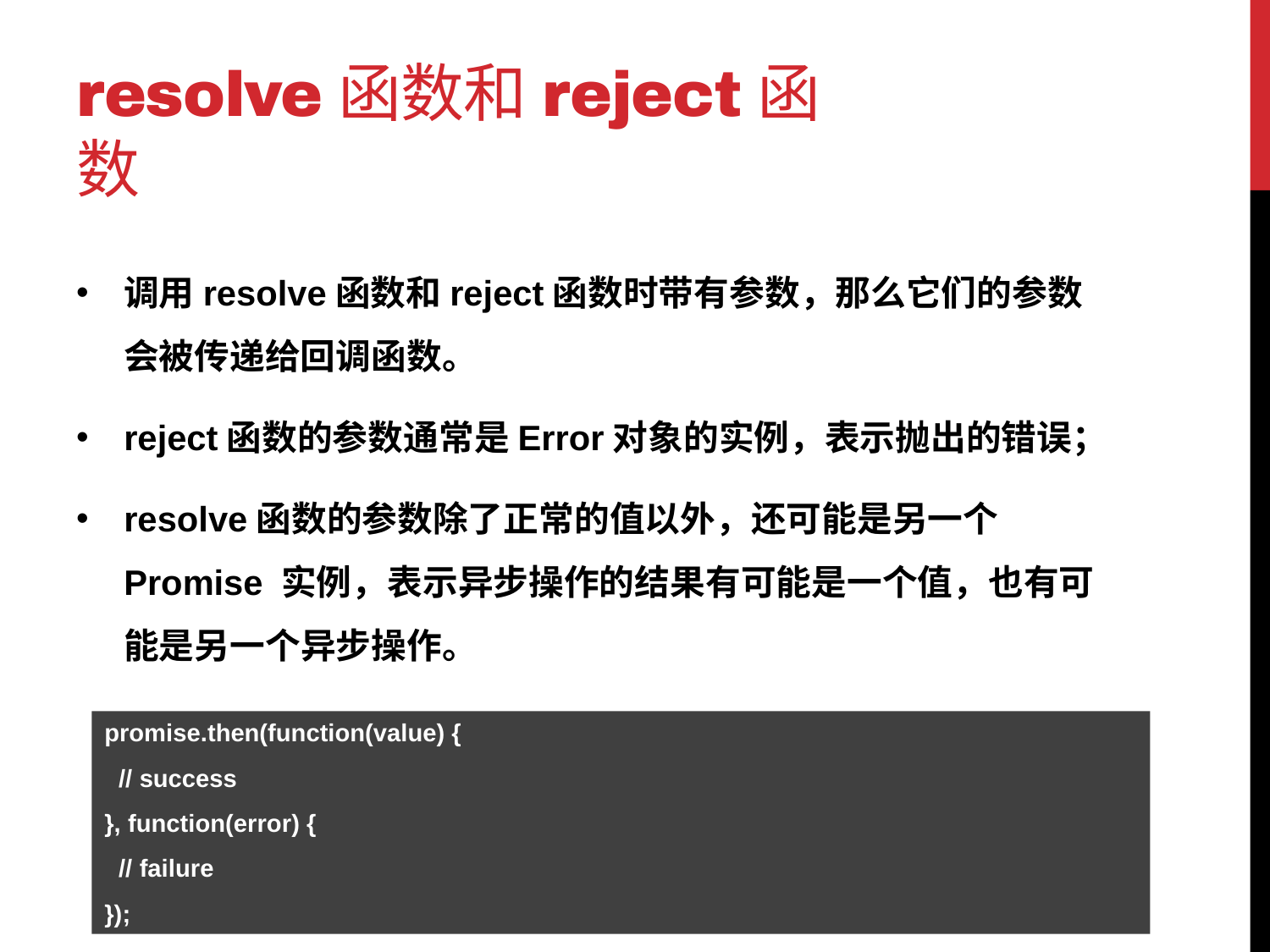

# resolve函数和reject函数
调用resolve函数和reject函数时带有参数，那么它们的参数会被传递给回调函数。
reject函数的参数通常是Error对象的实例，表示抛出的错误；
resolve函数的参数除了正常的值以外，还可能是另一个 Promise 实例，表示异步操作的结果有可能是一个值，也有可能是另一个异步操作。

promise.then(function(value) {
  // success
}, function(error) {
  // failure
});